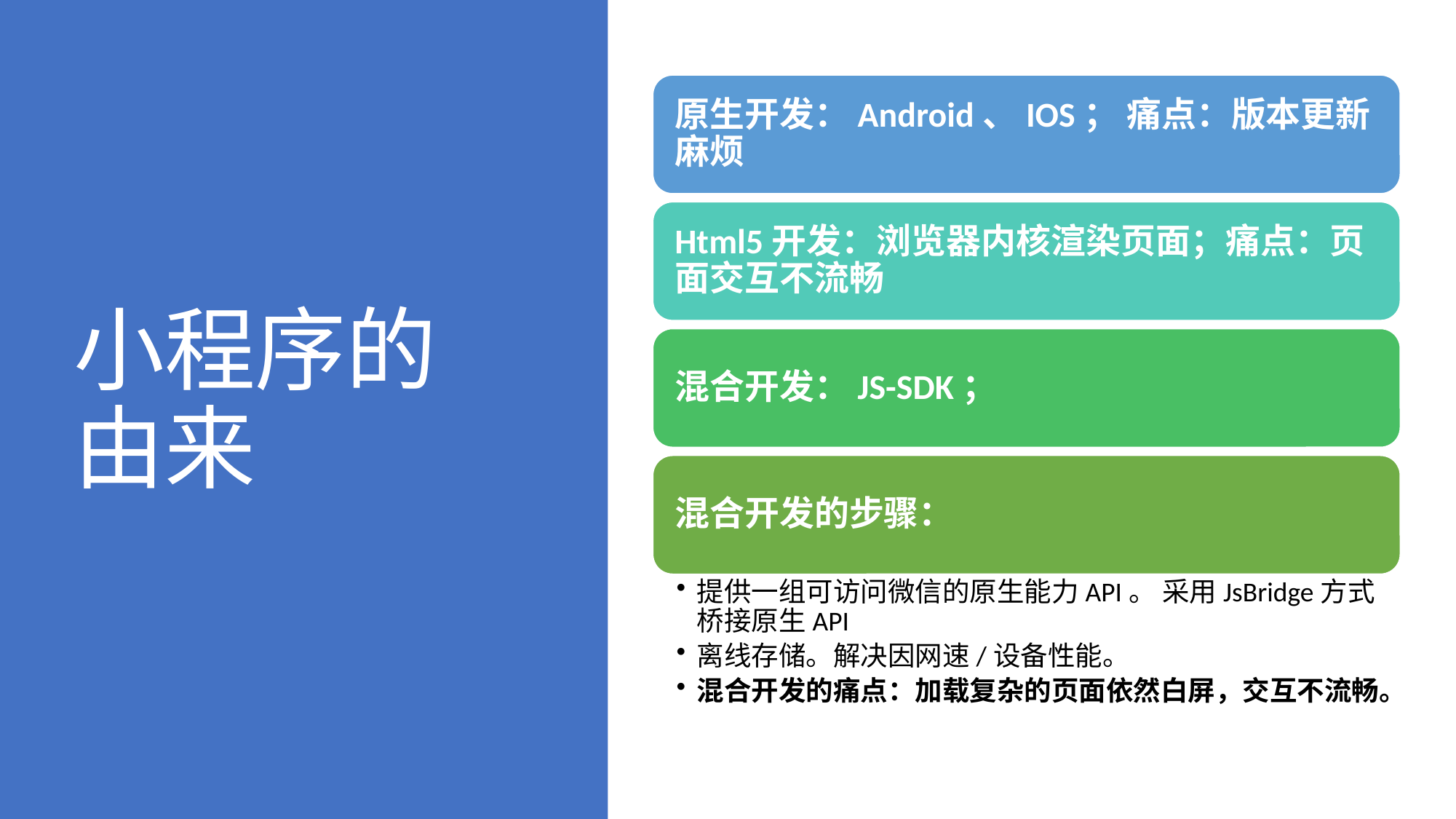

# 小程序的由来
原生开发：Android、IOS； 痛点：版本更新麻烦
Html5开发：浏览器内核渲染页面；痛点：页面交互不流畅
混合开发：JS-SDK；
混合开发的步骤：
提供一组可访问微信的原生能力API。 采用JsBridge方式桥接原生API
离线存储。解决因网速/设备性能。
混合开发的痛点：加载复杂的页面依然白屏，交互不流畅。